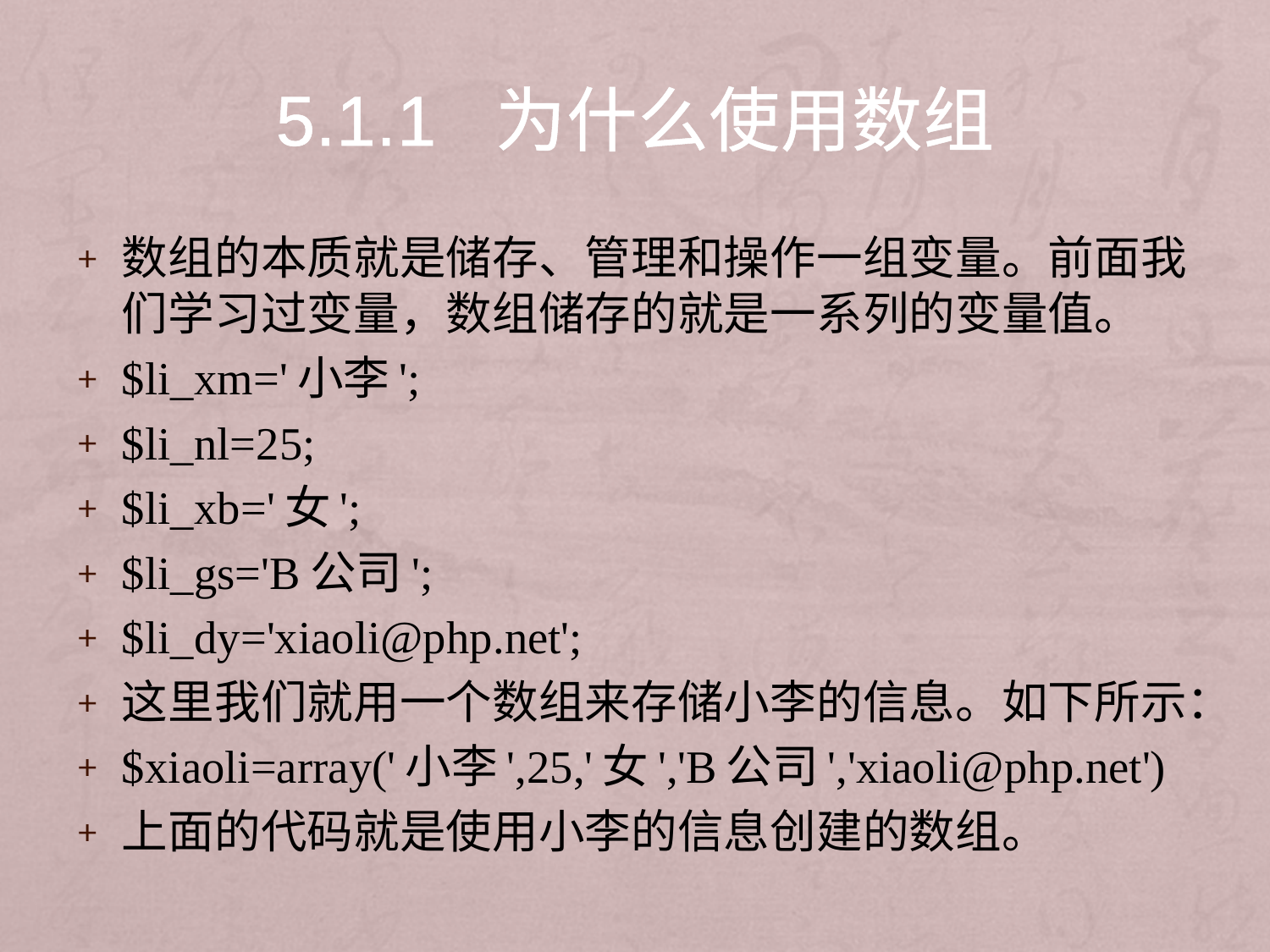

# 5.1.1  为什么使用数组
数组的本质就是储存、管理和操作一组变量。前面我们学习过变量，数组储存的就是一系列的变量值。
$li_xm='小李';
$li_nl=25;
$li_xb='女';
$li_gs='B公司';
$li_dy='xiaoli@php.net';
这里我们就用一个数组来存储小李的信息。如下所示：
$xiaoli=array('小李',25,'女','B公司','xiaoli@php.net')
上面的代码就是使用小李的信息创建的数组。